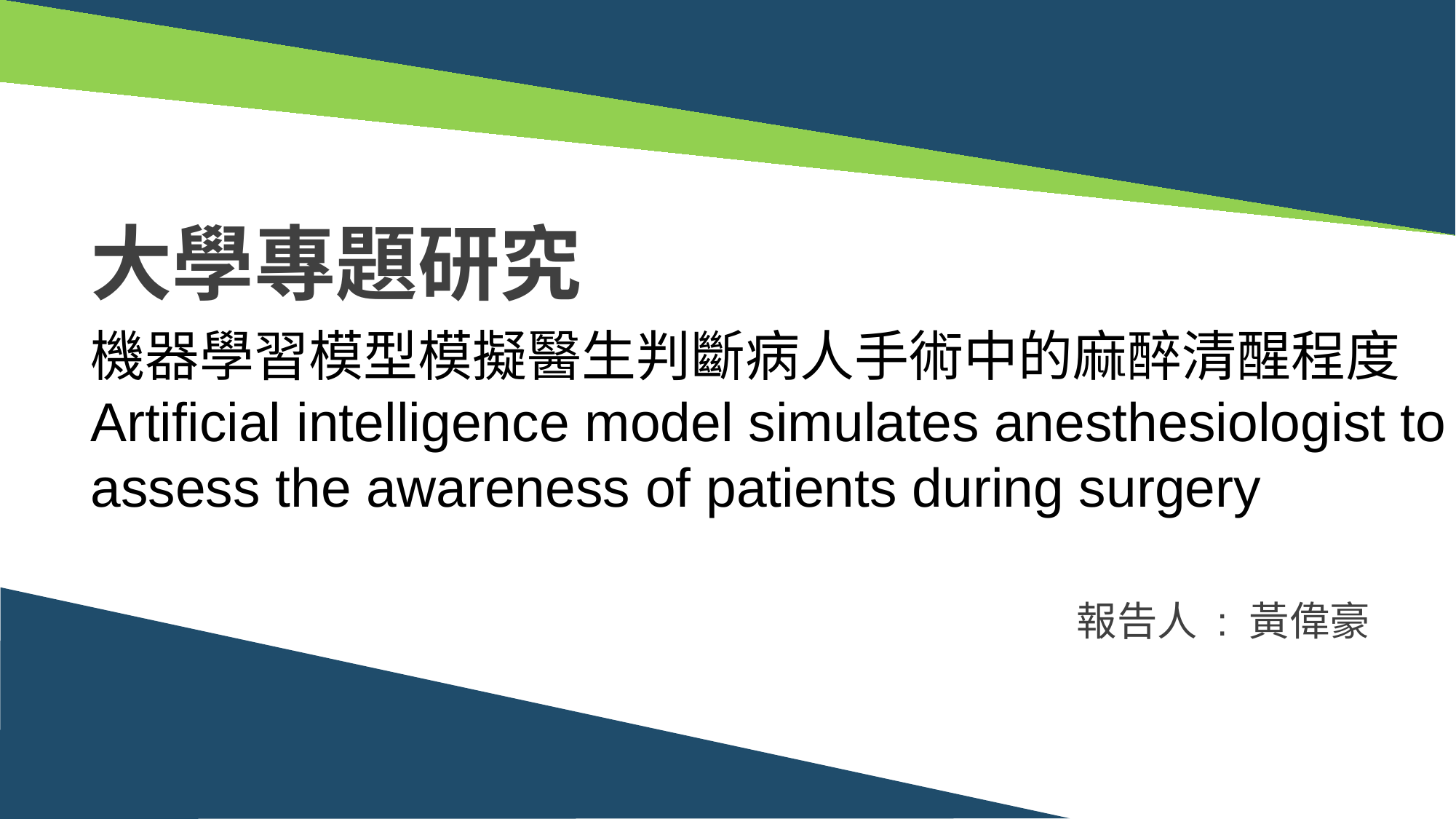

大學專題研究
機器學習模型模擬醫生判斷病人手術中的麻醉清醒程度Artificial intelligence model simulates anesthesiologist to assess the awareness of patients during surgery

報告人 : 黃偉豪